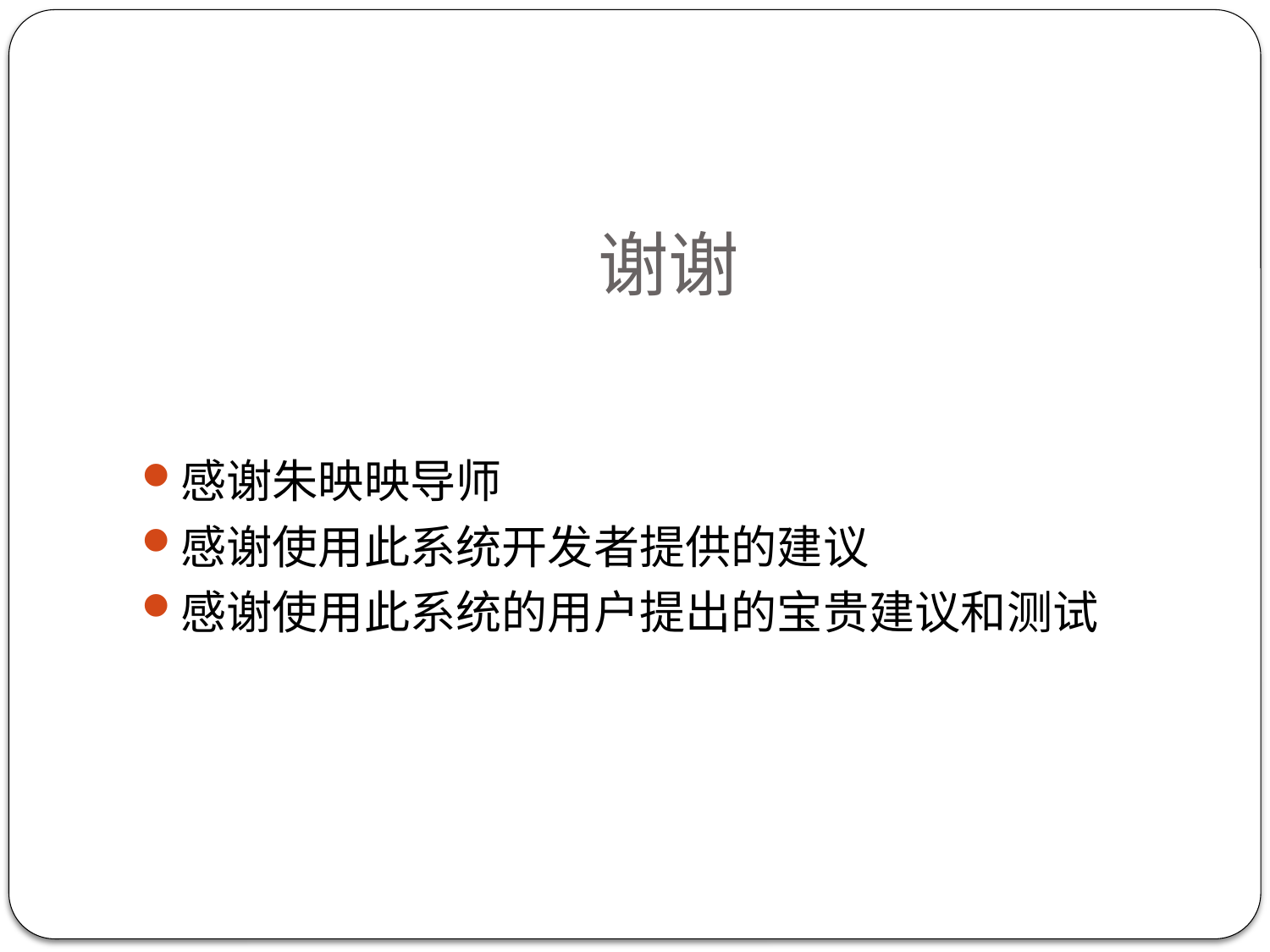

# 谢谢
感谢朱映映导师
感谢使用此系统开发者提供的建议
感谢使用此系统的用户提出的宝贵建议和测试